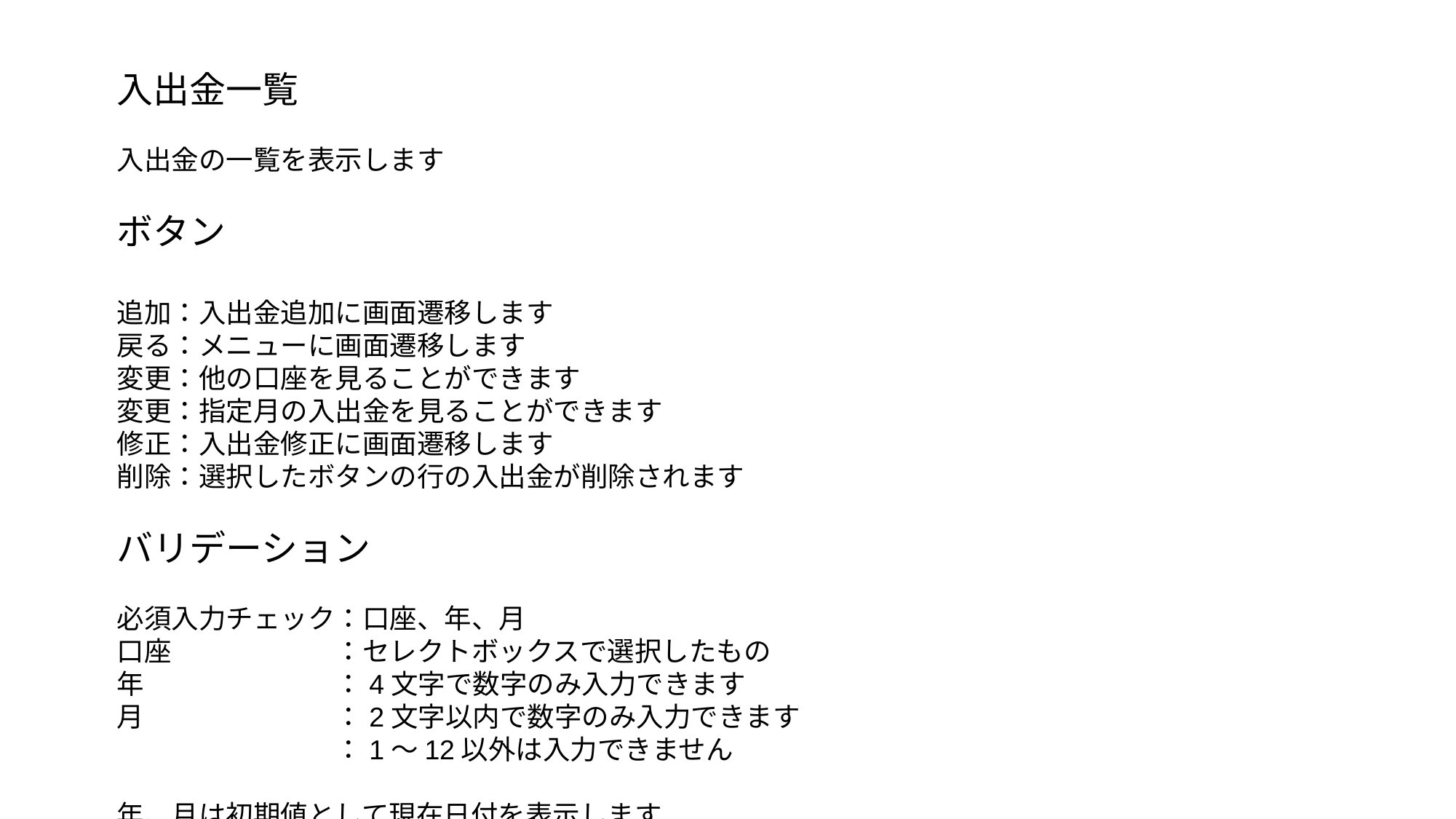

入出金一覧

入出金の一覧を表示します

ボタン

追加：入出金追加に画面遷移します
戻る：メニューに画面遷移します
変更：他の口座を見ることができます
変更：指定月の入出金を見ることができます
修正：入出金修正に画面遷移します
削除：選択したボタンの行の入出金が削除されます

バリデーション

必須入力チェック：口座、年、月
口座　　　　　　：セレクトボックスで選択したもの
年　　　　　　　：4文字で数字のみ入力できます
月　　　　　　　：2文字以内で数字のみ入力できます
　　　　　　　　：1～12以外は入力できません

年、月は初期値として現在日付を表示します